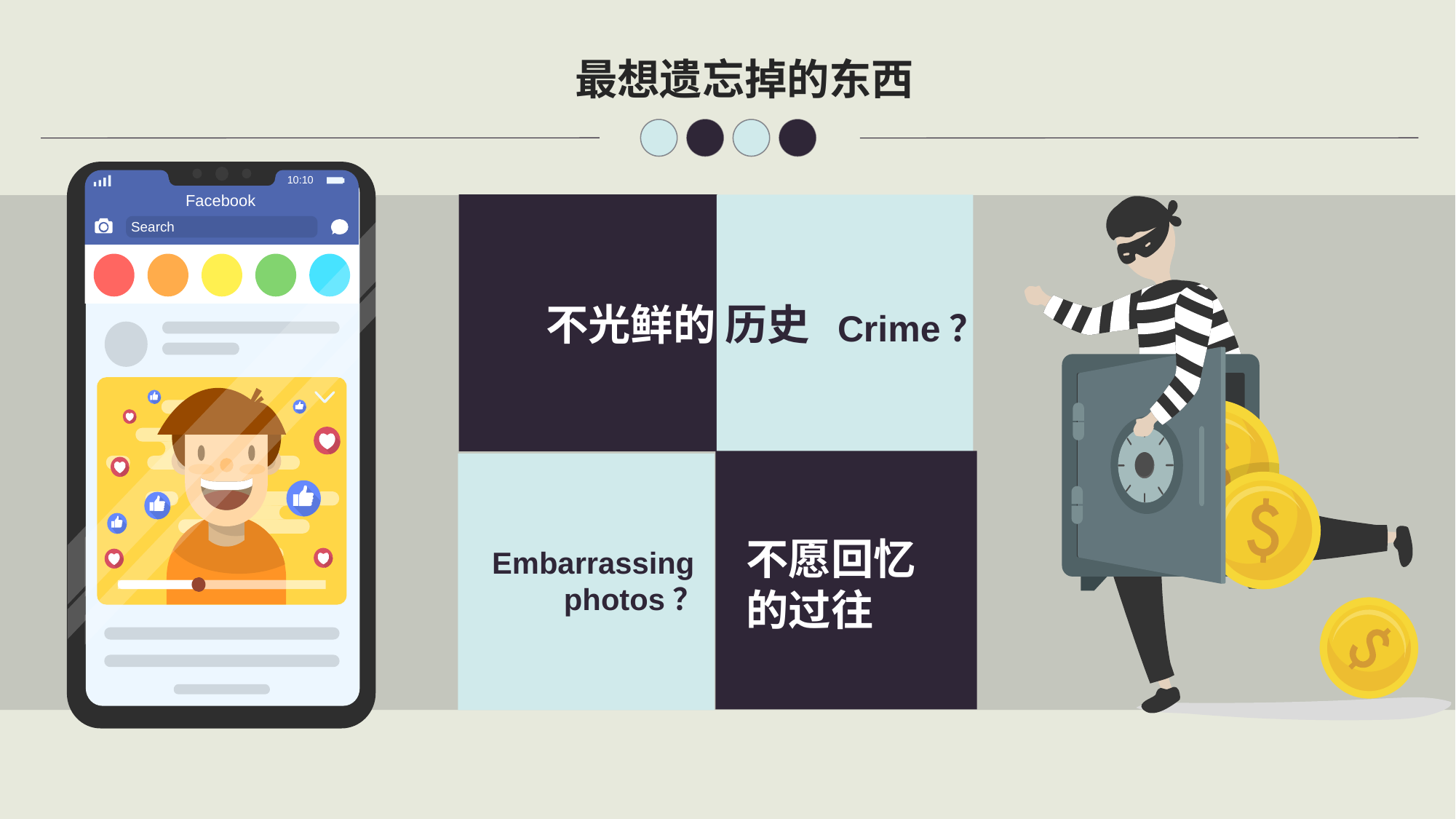

最想遗忘掉的东西

10:10

Facebook
Search

     不光鲜的 历史
Crime？

不愿回忆
的过往
Embarrassing
photos？